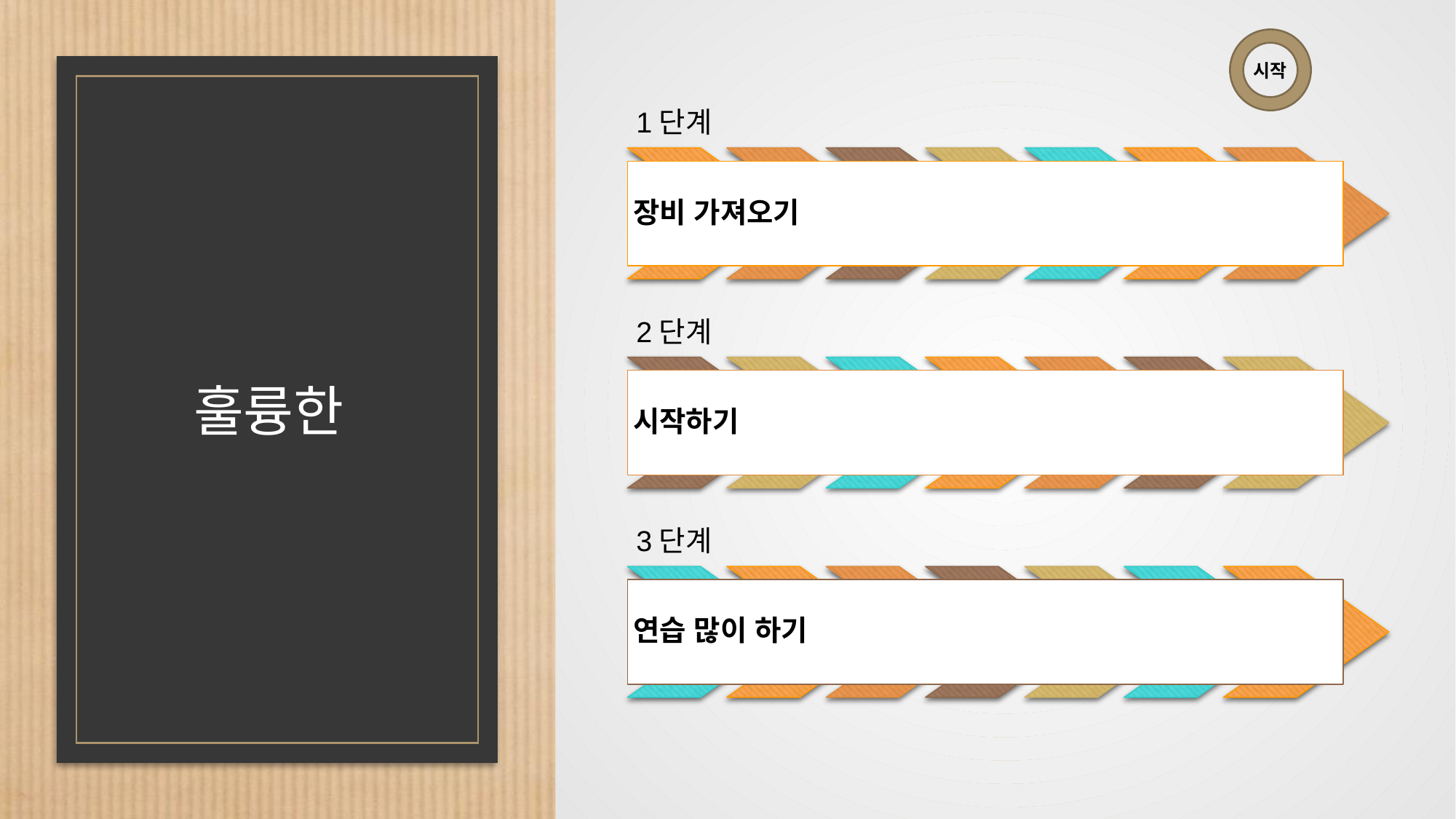

시작
1단계
장비 가져오기
2단계
시작하기
3단계
연습 많이 하기

# 훌륭한